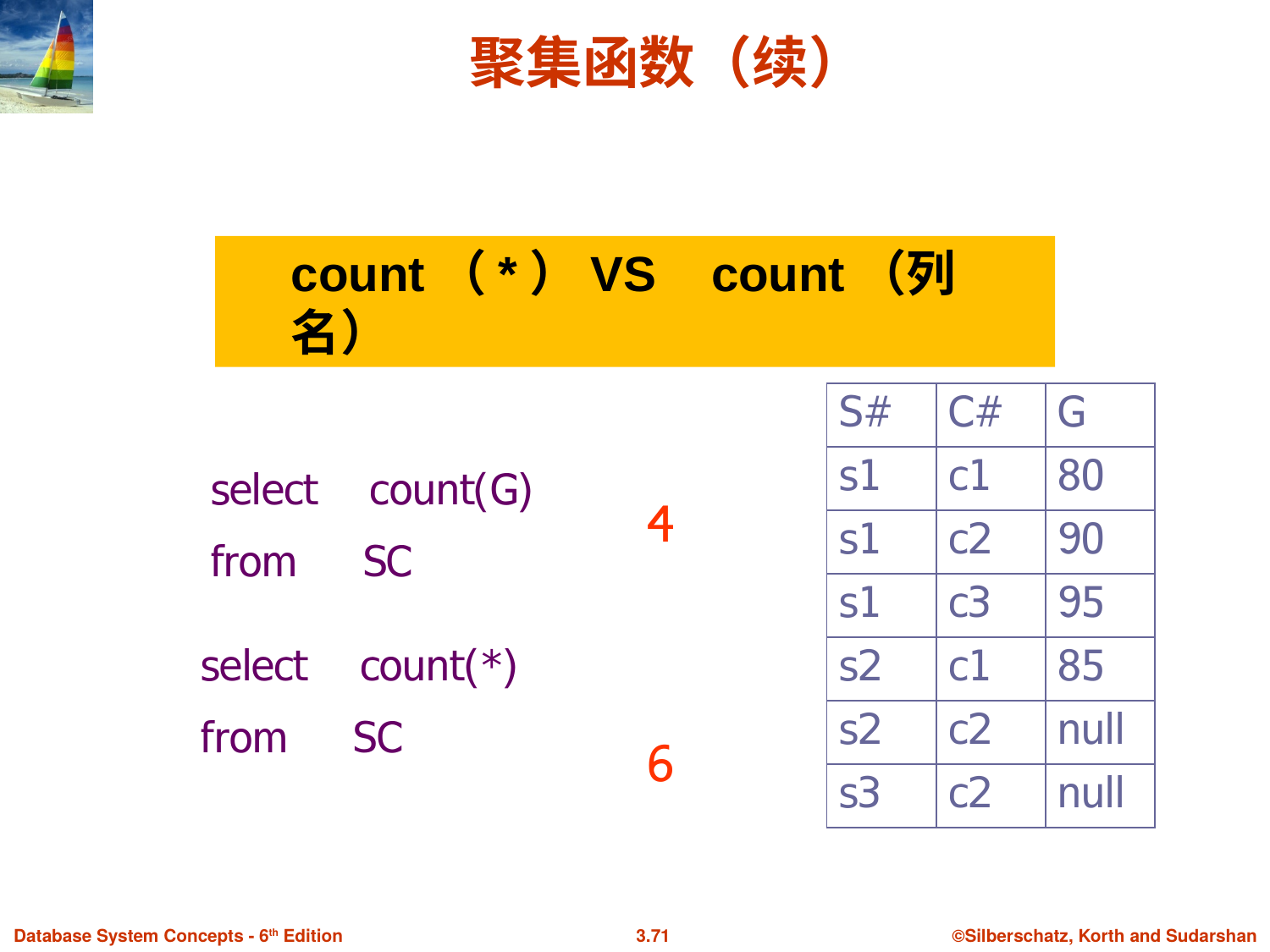

# 聚集函数（续）
count（*）VS    count（列名）
| S# | C# | G |
| --- | --- | --- |
| s1 | c1 | 80 |
| s1 | c2 | 90 |
| s1 | c3 | 95 |
| s2 | c1 | 85 |
| s2 | c2 | null |
| s3 | c2 | null |
select    count(G)
from     SC
4
select    count(*)
from     SC
6